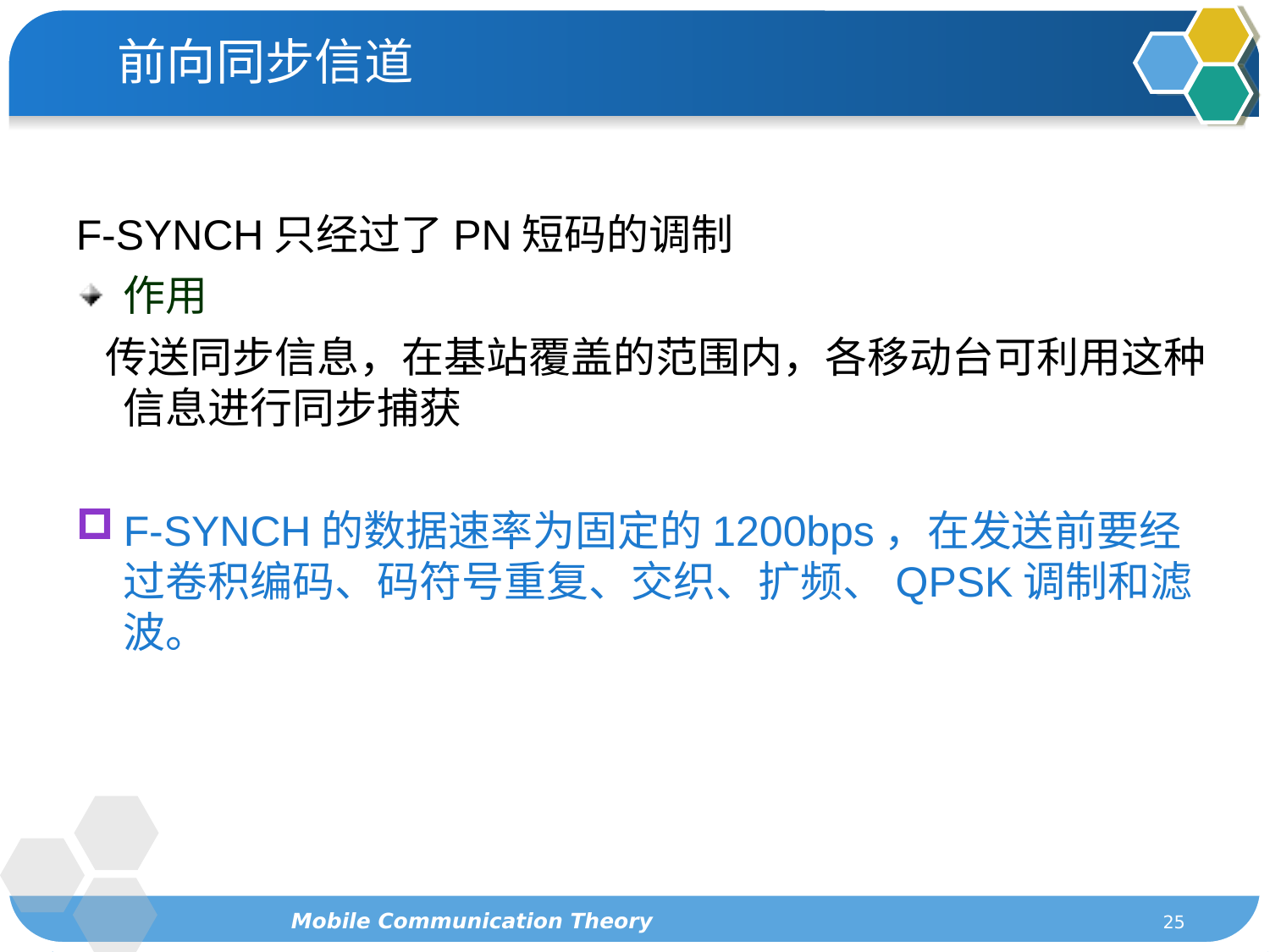

# 前向同步信道
F-SYNCH只经过了PN短码的调制
作用
  传送同步信息，在基站覆盖的范围内，各移动台可利用这种信息进行同步捕获

F-SYNCH的数据速率为固定的1200bps，在发送前要经过卷积编码、码符号重复、交织、扩频、QPSK调制和滤波。
Mobile Communication Theory